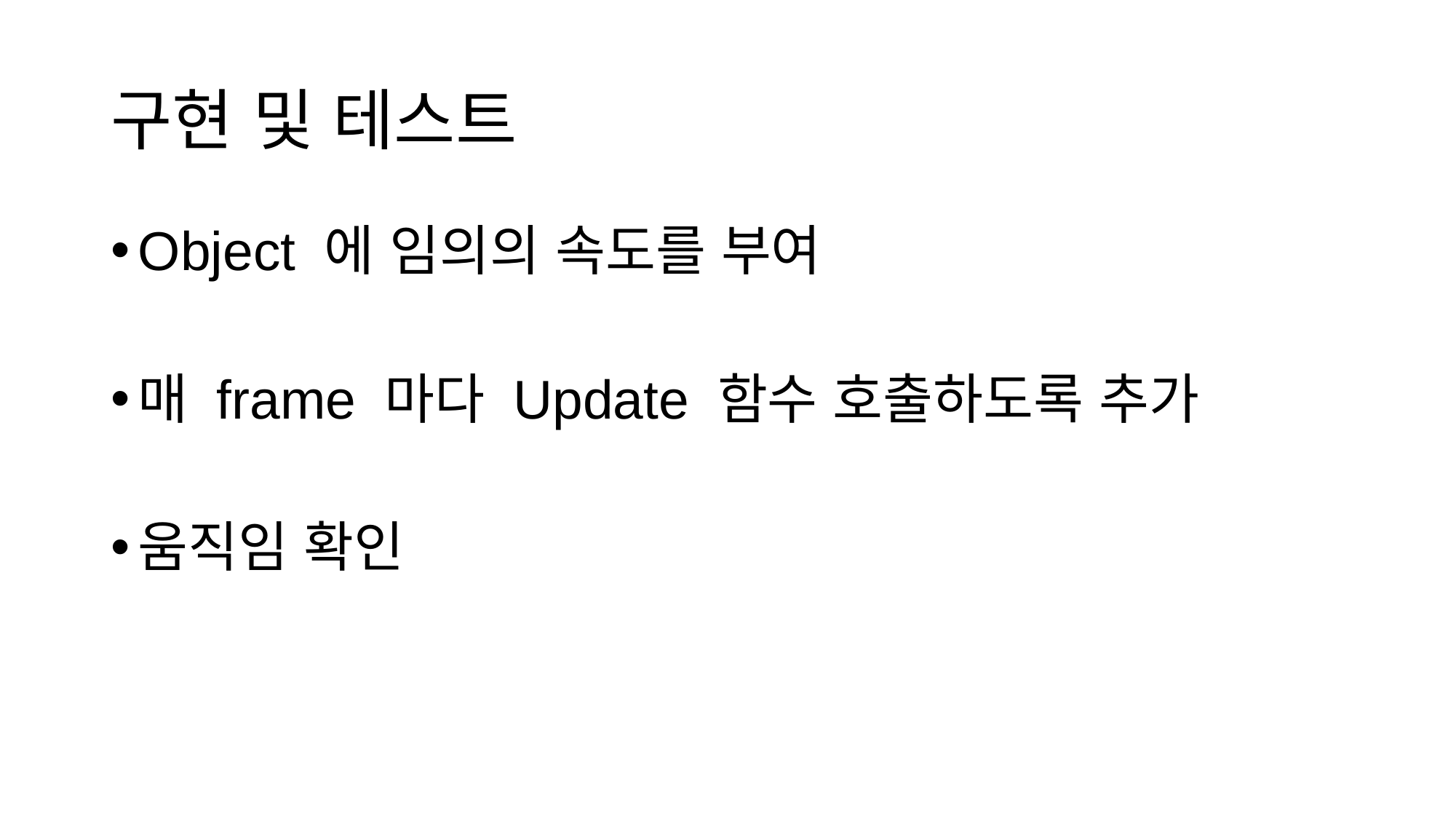

# 구현 및 테스트
Object 에 임의의 속도를 부여

매 frame 마다 Update 함수 호출하도록 추가

움직임 확인